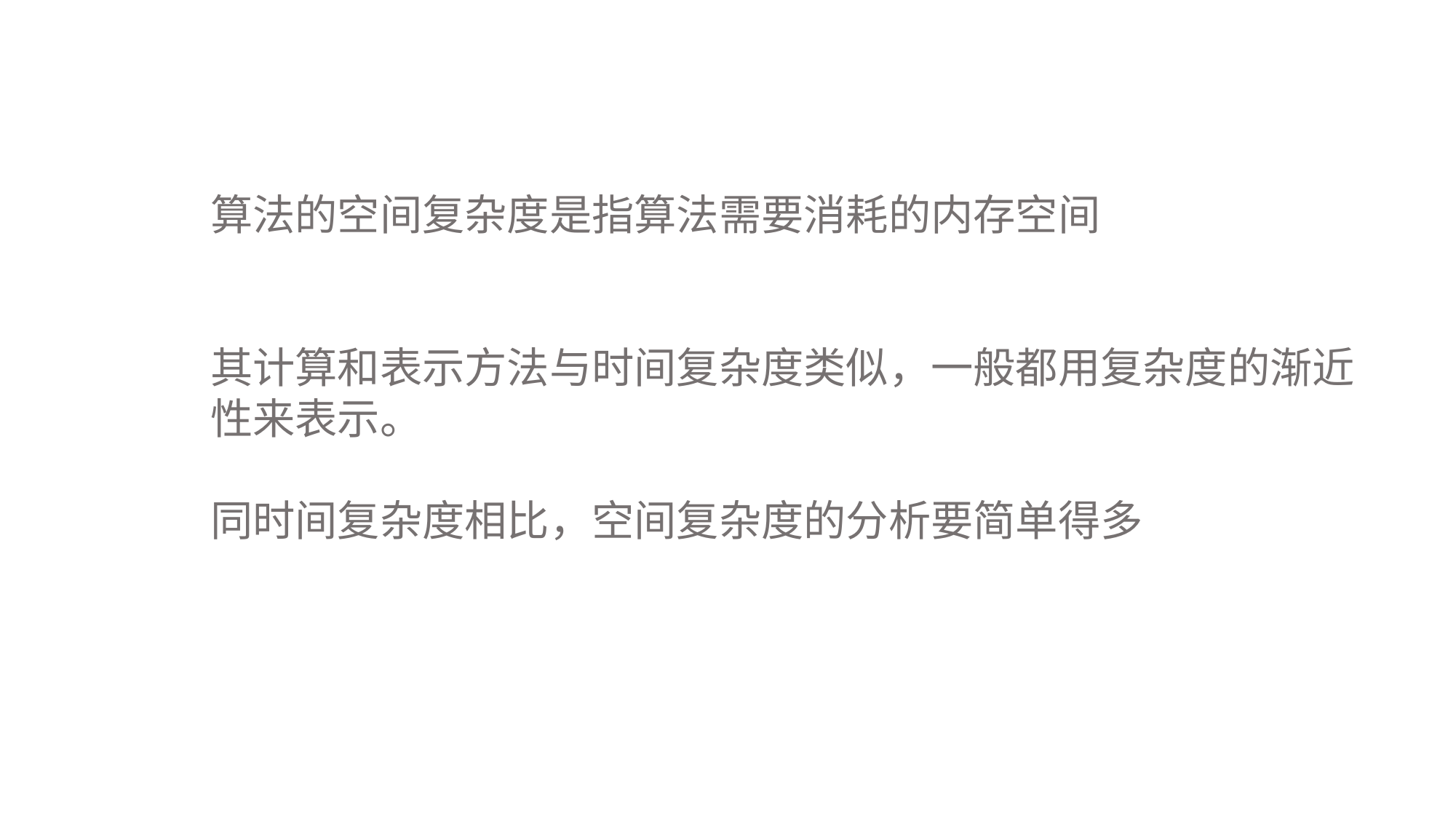

算法的空间复杂度是指算法需要消耗的内存空间

其计算和表示方法与时间复杂度类似，一般都用复杂度的渐近性来表示。

同时间复杂度相比，空间复杂度的分析要简单得多